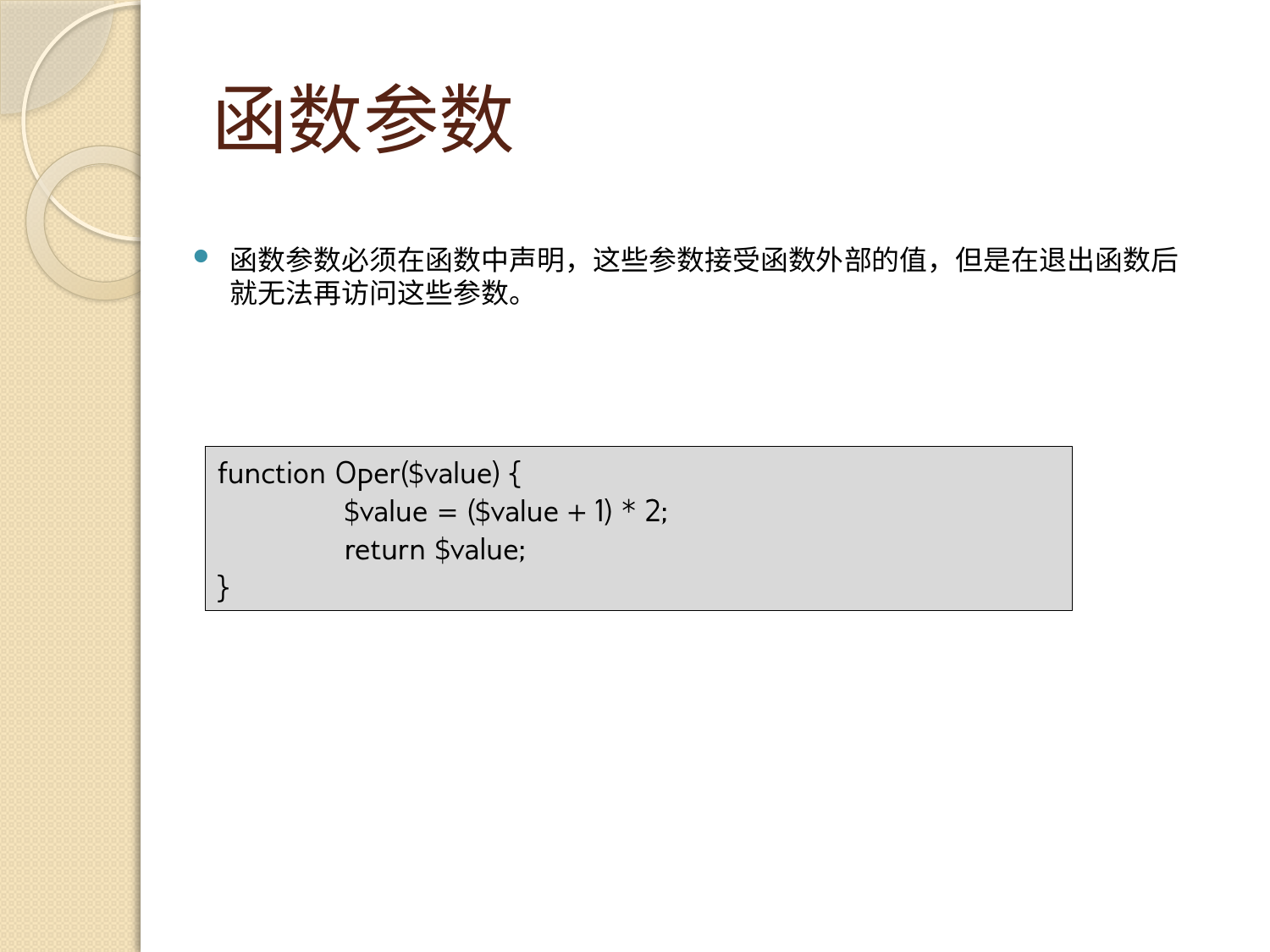

# 函数参数
函数参数必须在函数中声明，这些参数接受函数外部的值，但是在退出函数后就无法再访问这些参数。
function Oper($value) {
	$value = ($value + 1) * 2;
	return $value;
}